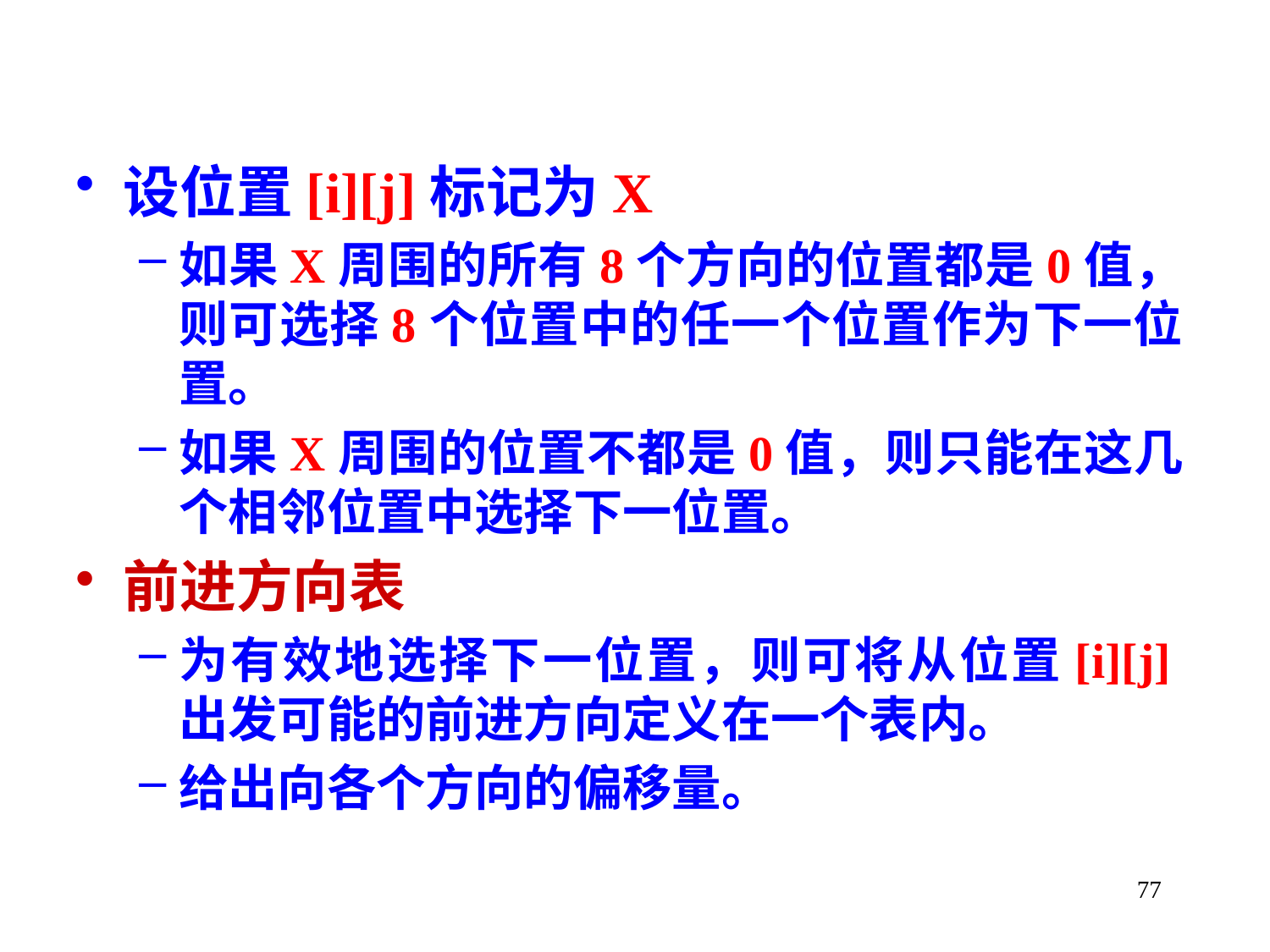

设位置[i][j]标记为X
如果X周围的所有8个方向的位置都是0值，则可选择8个位置中的任一个位置作为下一位置。
如果X周围的位置不都是0值，则只能在这几个相邻位置中选择下一位置。
前进方向表
为有效地选择下一位置，则可将从位置[i][j]出发可能的前进方向定义在一个表内。
给出向各个方向的偏移量。
77